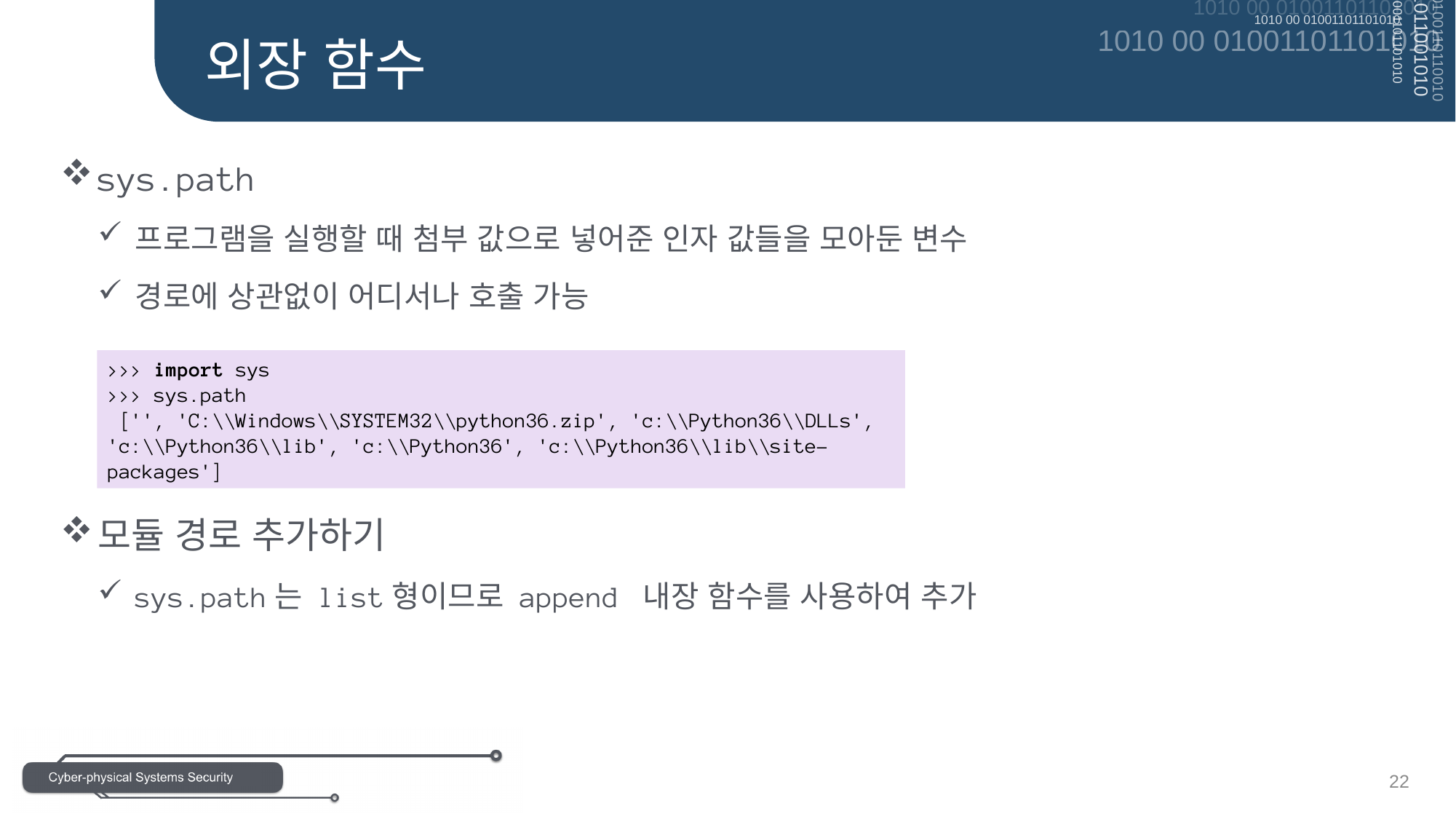

외장 함수
sys.path
프로그램을 실행할 때 첨부 값으로 넣어준 인자 값들을 모아둔 변수
경로에 상관없이 어디서나 호출 가능

모듈 경로 추가하기
sys.path는 list형이므로 append 내장 함수를 사용하여 추가
>>> import sys
>>> sys.path
 ['', 'C:\\Windows\\SYSTEM32\\python36.zip', 'c:\\Python36\\DLLs', 'c:\\Python36\\lib', 'c:\\Python36', 'c:\\Python36\\lib\\site-packages']
22